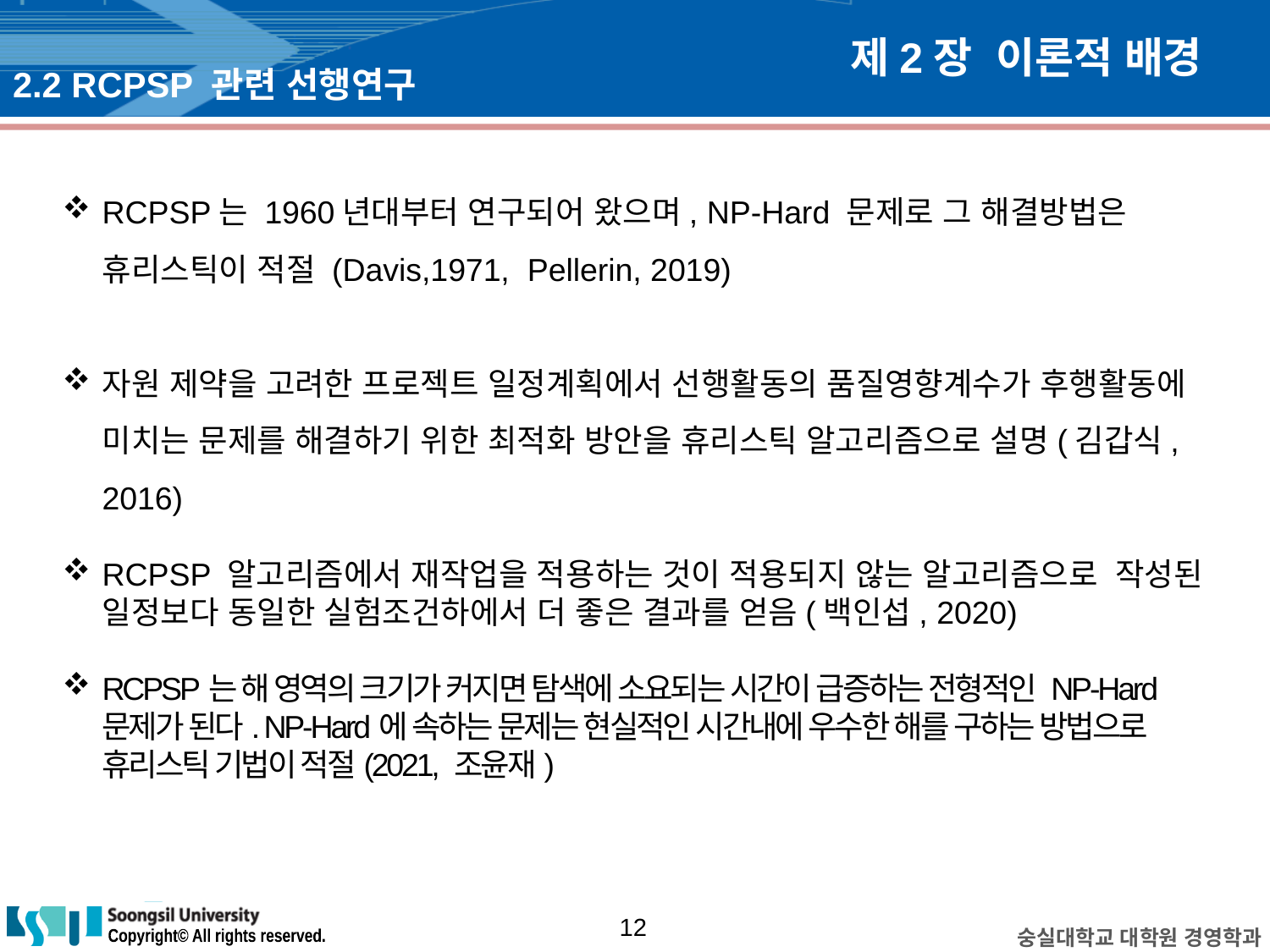

# 제2장  이론적 배경
2.2 RCPSP 관련 선행연구
RCPSP는 1960년대부터 연구되어 왔으며, NP-Hard 문제로 그 해결방법은 휴리스틱이 적절 (Davis,1971,  Pellerin, 2019)

자원 제약을 고려한 프로젝트 일정계획에서 선행활동의 품질영향계수가 후행활동에 미치는 문제를 해결하기 위한 최적화 방안을 휴리스틱 알고리즘으로 설명(김갑식, 2016)

RCPSP 알고리즘에서 재작업을 적용하는 것이 적용되지 않는 알고리즘으로  작성된 일정보다 동일한 실험조건하에서 더 좋은 결과를 얻음(백인섭, 2020)

RCPSP는 해 영역의 크기가 커지면 탐색에 소요되는 시간이 급증하는 전형적인 NP-Hard 문제가 된다. NP-Hard에 속하는 문제는 현실적인 시간내에 우수한 해를 구하는 방법으로 휴리스틱 기법이 적절(2021, 조윤재)